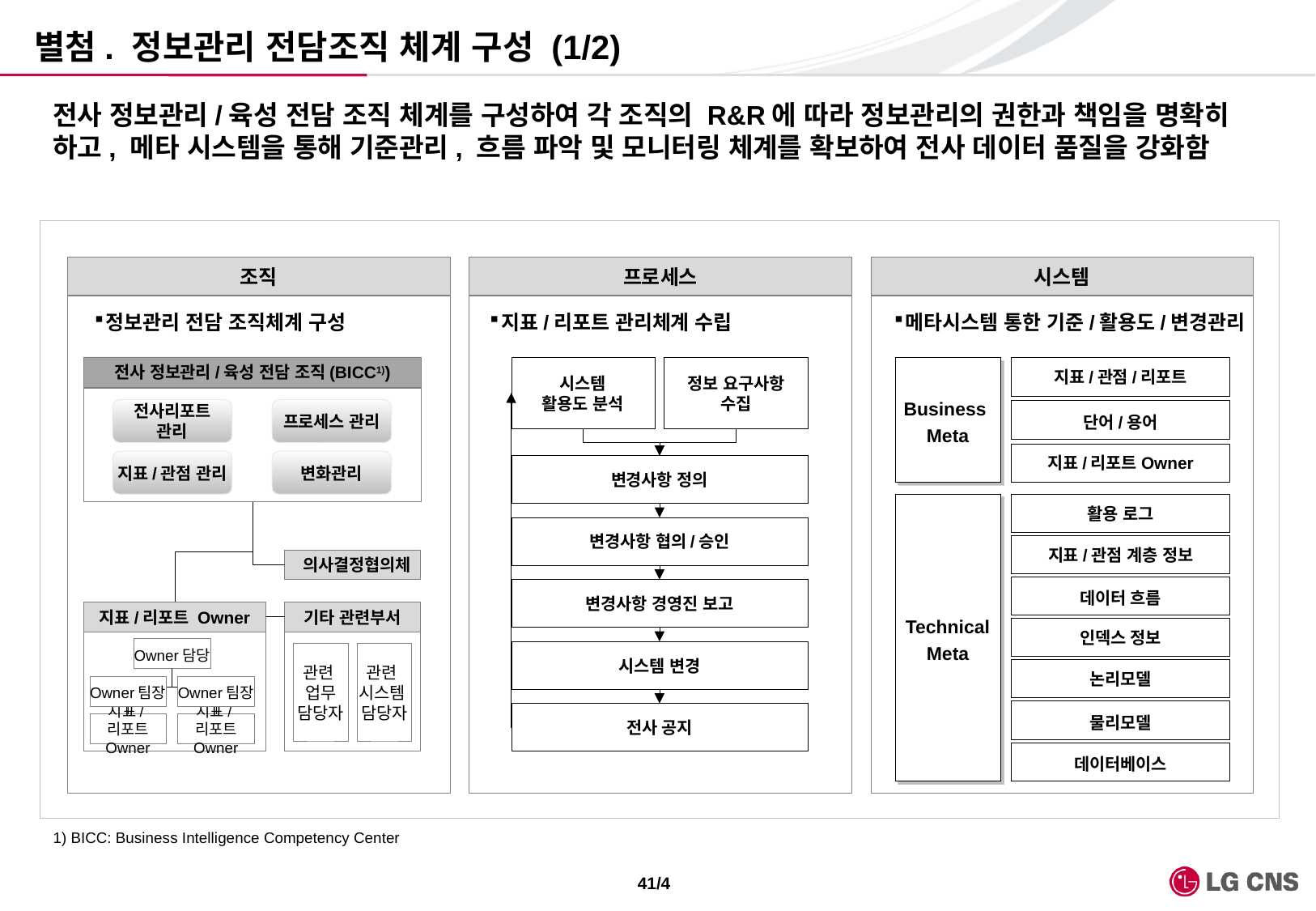

# 별첨. 정보관리 전담조직 체계 구성 (1/2)
전사 정보관리/육성 전담 조직 체계를 구성하여 각 조직의 R&R에 따라 정보관리의 권한과 책임을 명확히 하고, 메타 시스템을 통해 기준관리, 흐름 파악 및 모니터링 체계를 확보하여 전사 데이터 품질을 강화함

조직
프로세스
시스템

정보관리 전담 조직체계 구성
지표/리포트 관리체계 수립
메타시스템 통한 기준/활용도/변경관리
전사 정보관리/육성 전담 조직(BICC1))
시스템
활용도 분석
정보 요구사항
수집
Business
Meta
지표/관점/리포트
단어/용어
지표/리포트Owner

전사리포트
관리
프로세스 관리
지표/관점 관리
변화관리
변경사항 정의
Technical
Meta
활용 로그
지표/관점 계층 정보
데이터 흐름
인덱스 정보
논리모델
물리모델
데이터베이스
변경사항 협의/승인
 의사결정협의체
변경사항 경영진 보고
기타 관련부서
지표/리포트 Owner

Owner담당
시스템 변경
관련
업무
담당자
관련
시스템
담당자
Owner팀장
Owner팀장
전사 공지
지표/리포트 Owner
지표/리포트 Owner
1) BICC: Business Intelligence Competency Center